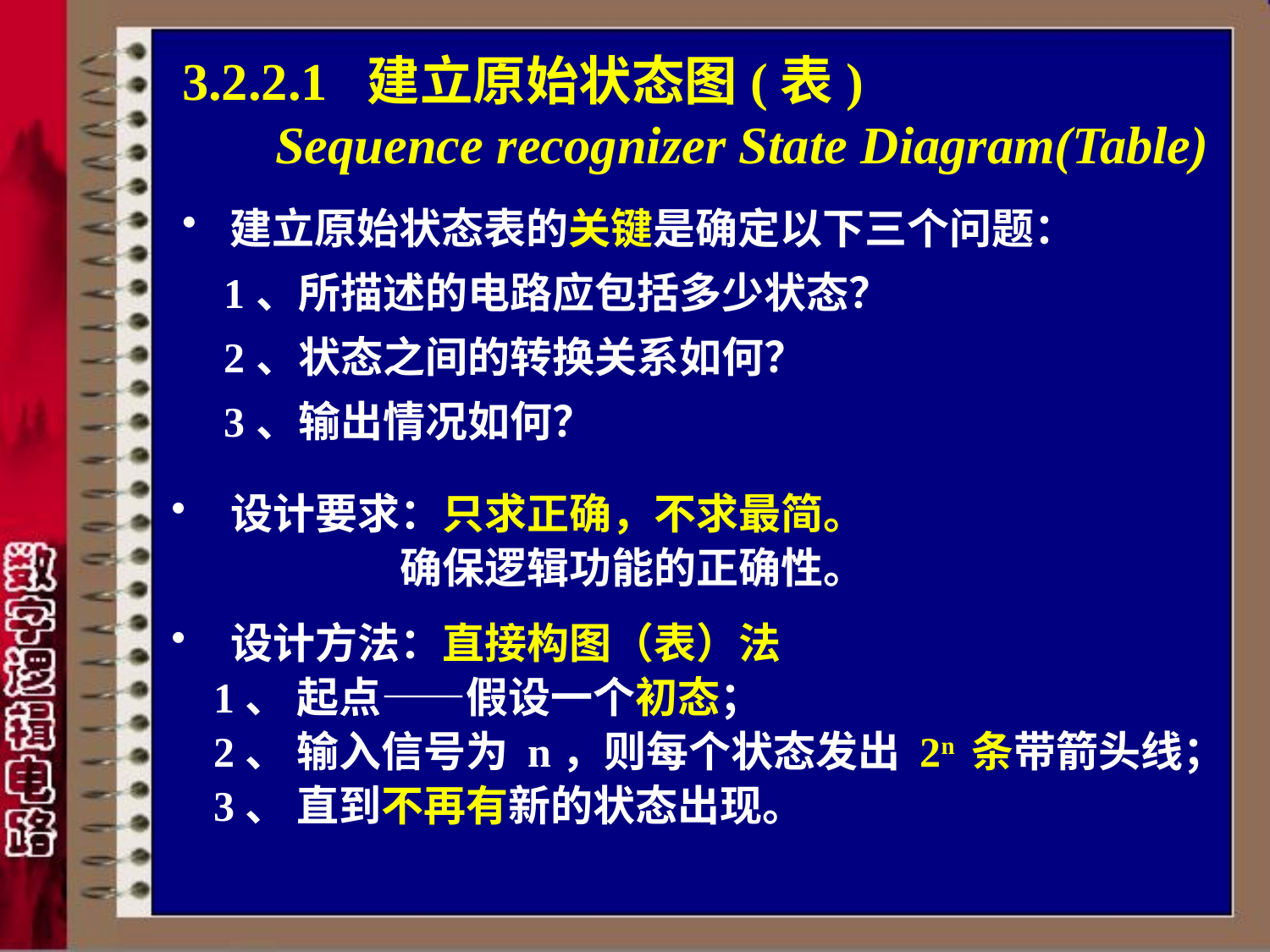

# 3.2.2.1  建立原始状态图(表) Sequence recognizer State Diagram(Table)
建立原始状态表的关键是确定以下三个问题：
    1、所描述的电路应包括多少状态？
    2、状态之间的转换关系如何？
    3、输出情况如何？
  设计要求：只求正确，不求最简。
                       确保逻辑功能的正确性。
  设计方法：直接构图（表）法
    1、 起点——假设一个初态；
    2、 输入信号为 n，则每个状态发出 2n 条带箭头线；
    3、 直到不再有新的状态出现。